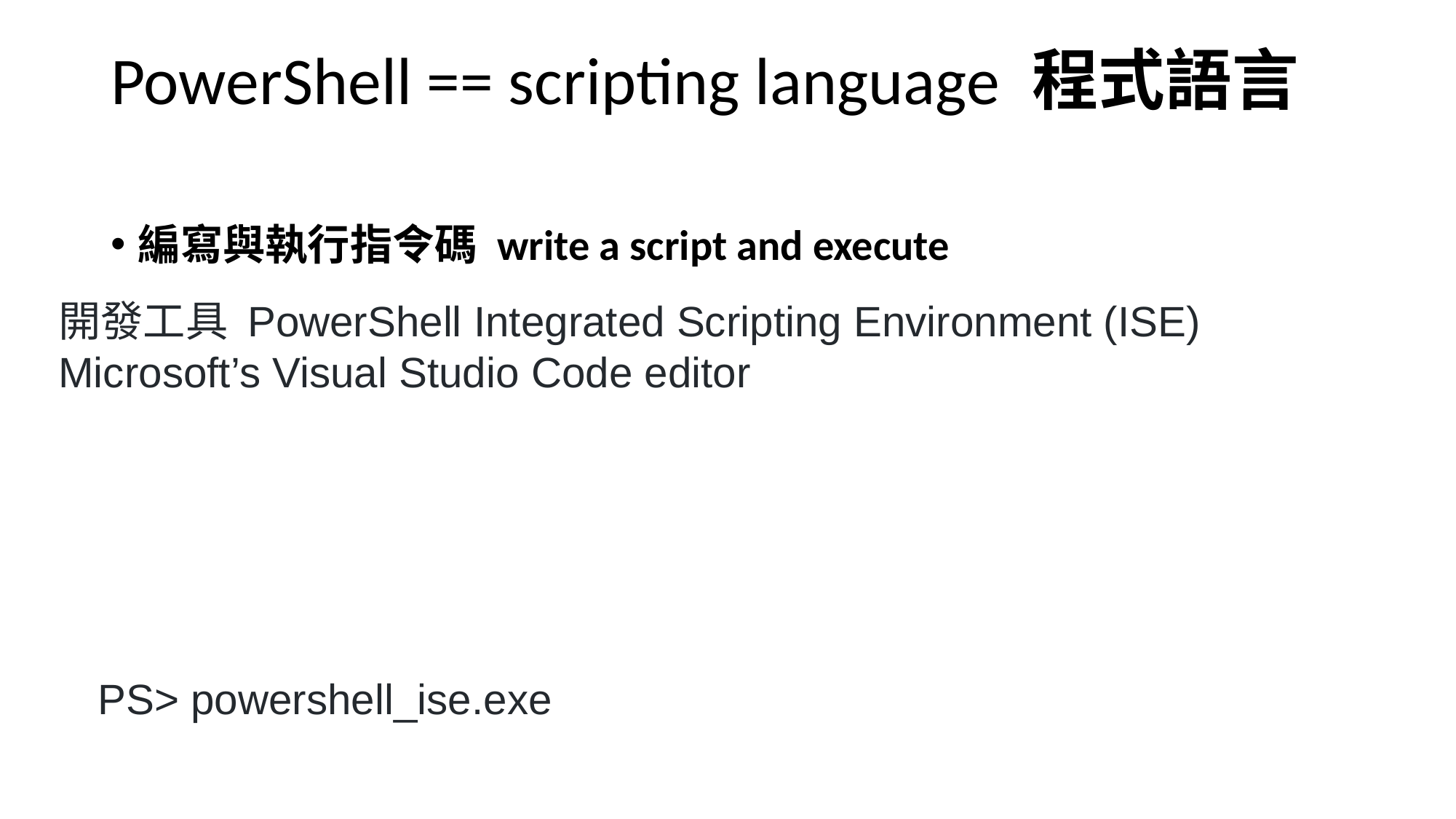

# PowerShell == scripting language 程式語言
編寫與執行指令碼 write a script and execute

開發工具 PowerShell Integrated Scripting Environment (ISE)
Microsoft’s Visual Studio Code editor
PS> powershell_ise.exe